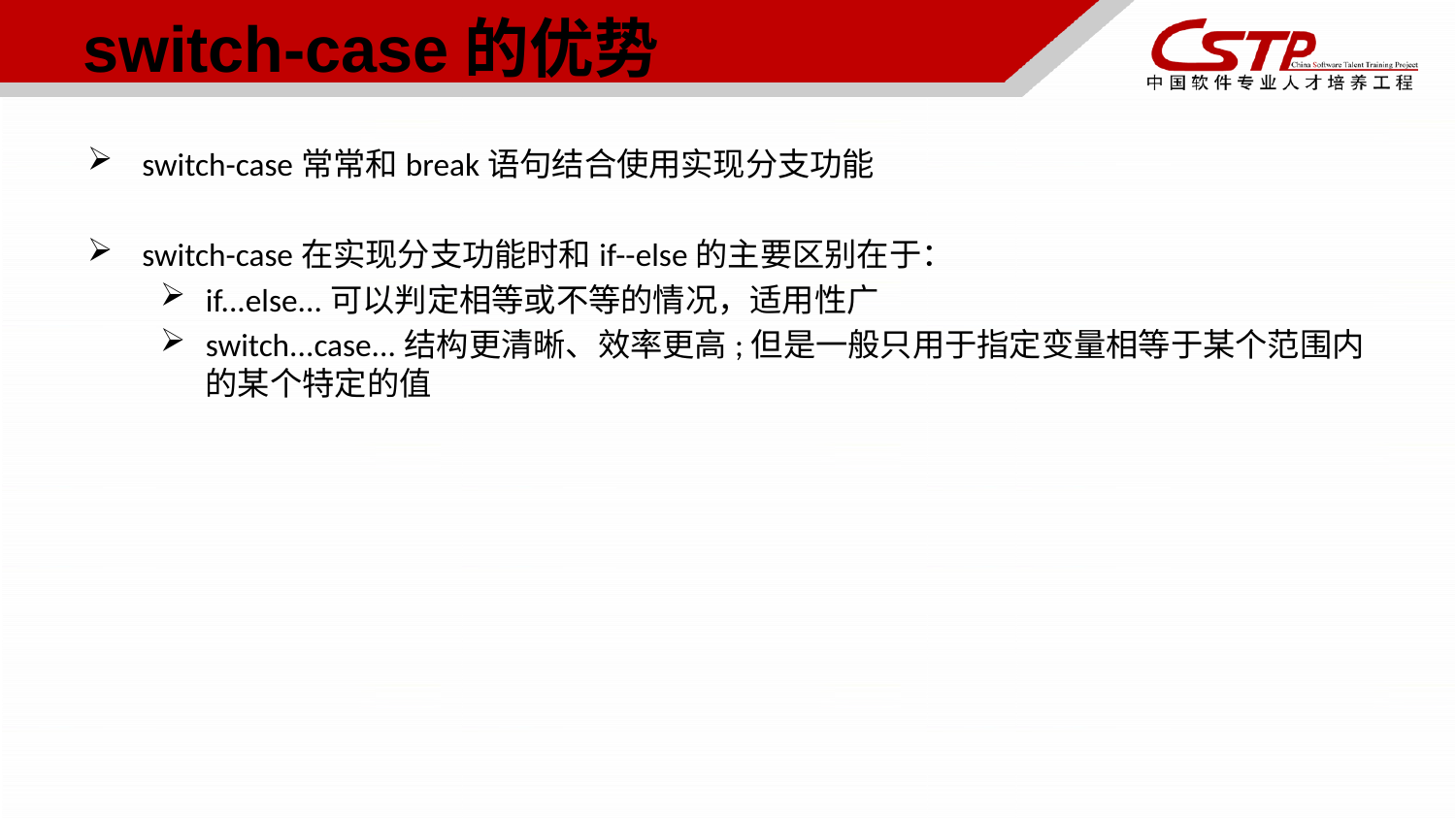

# switch-case的优势
switch-case常常和break语句结合使用实现分支功能

switch-case在实现分支功能时和if--else的主要区别在于：
if...else...可以判定相等或不等的情况，适用性广
switch...case...结构更清晰、效率更高;但是一般只用于指定变量相等于某个范围内的某个特定的值